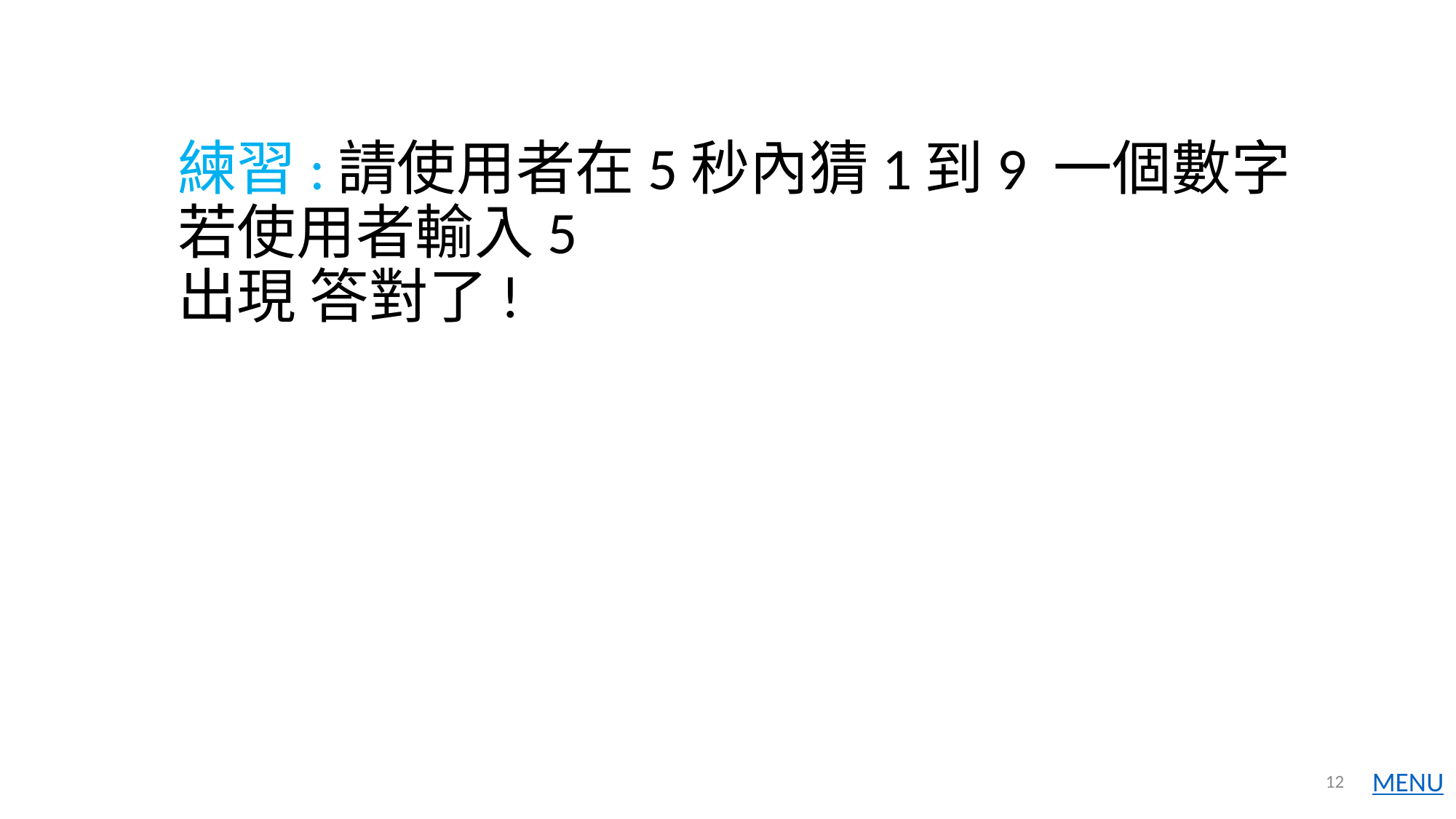

# 練習:請使用者在5秒內猜1到9 一個數字 若使用者輸入5 出現 答對了!
12